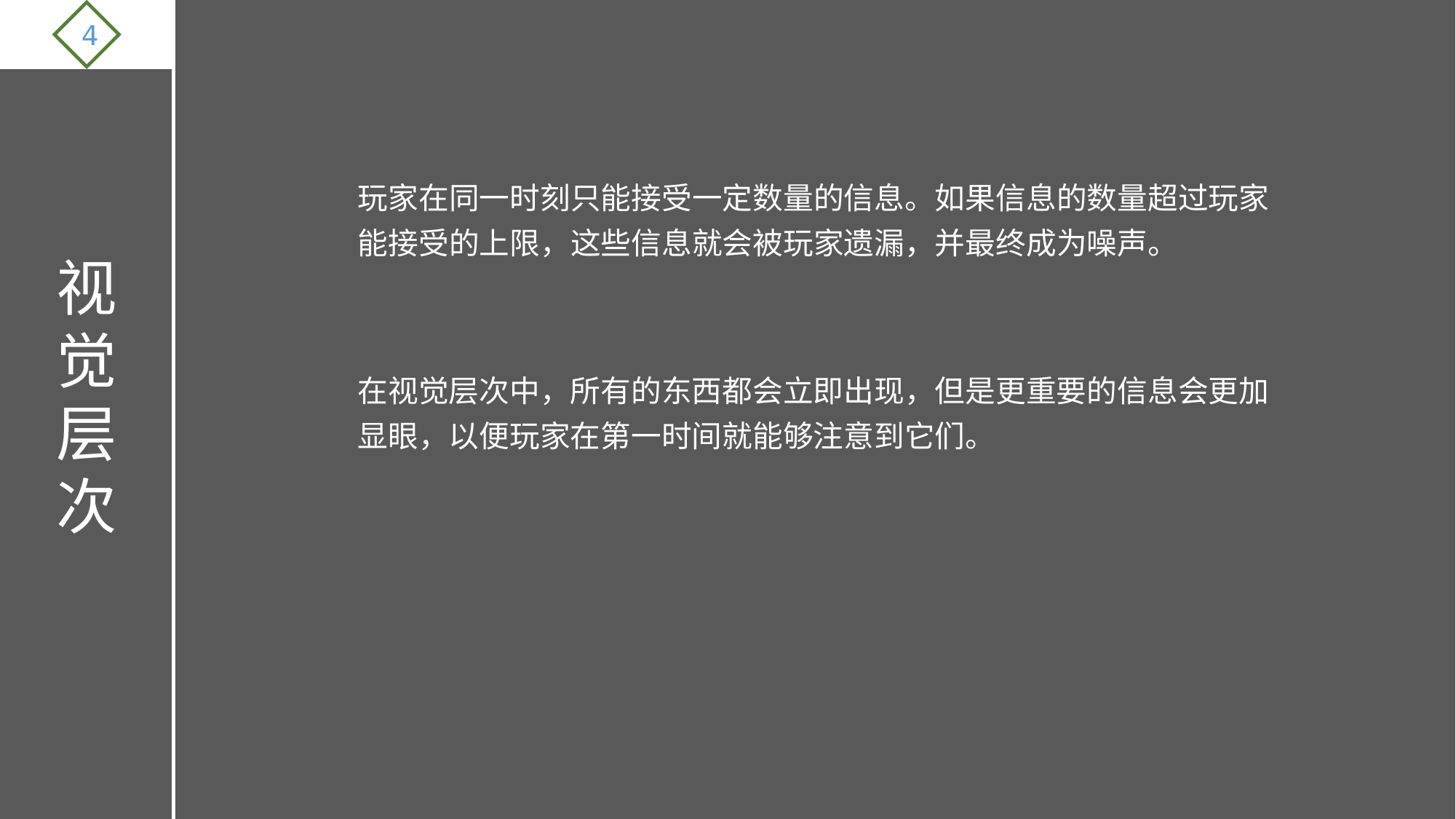

4
玩家在同一时刻只能接受一定数量的信息。如果信息的数量超过玩家能接受的上限，这些信息就会被玩家遗漏，并最终成为噪声。
视觉层次
在视觉层次中，所有的东西都会立即出现，但是更重要的信息会更加显眼，以便玩家在第一时间就能够注意到它们。